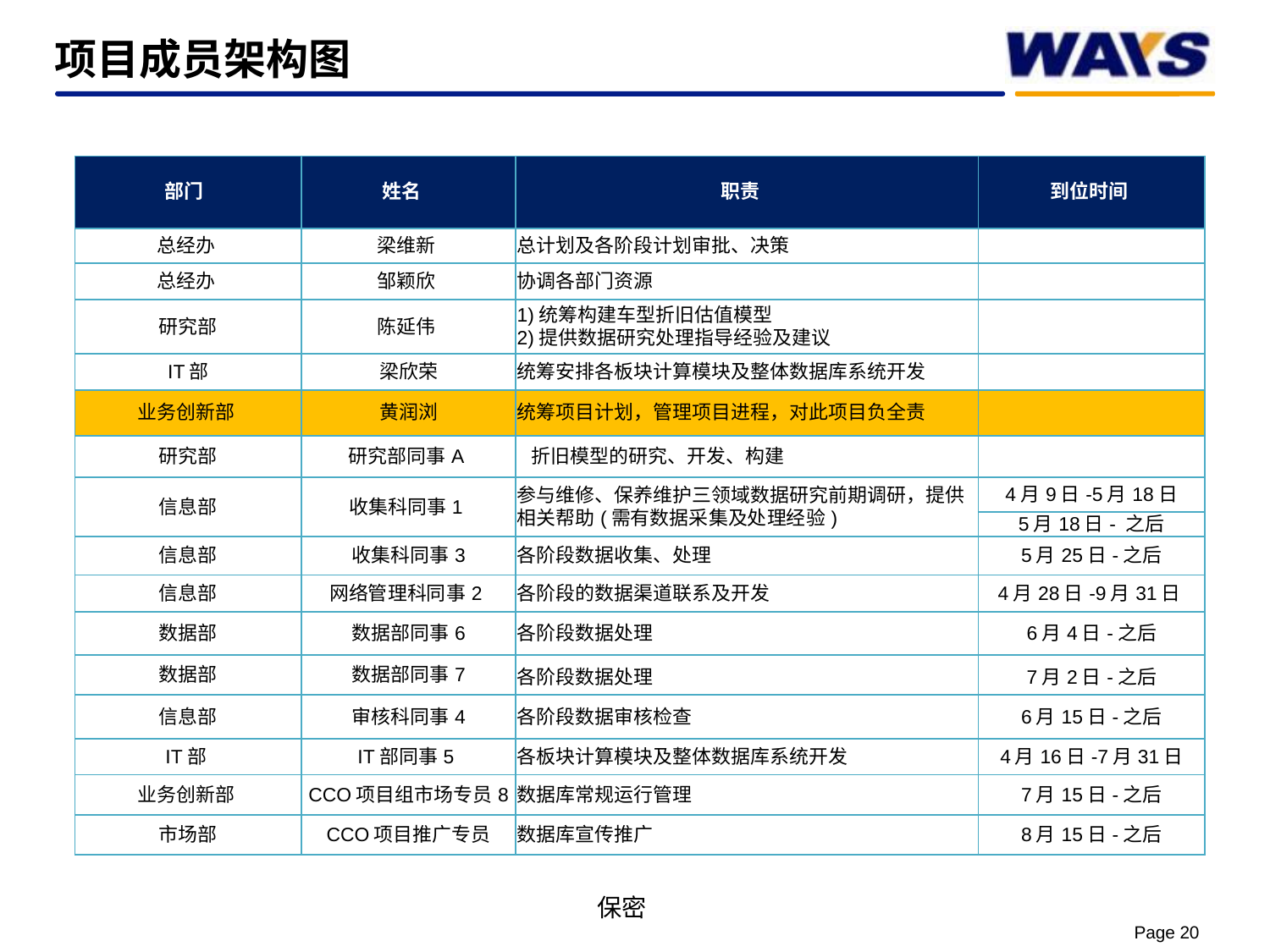

项目成员架构图
| 部门 | 姓名 | 职责 | 到位时间 |
| --- | --- | --- | --- |
| 总经办 | 梁维新 | 总计划及各阶段计划审批、决策 |  |
| 总经办 | 邹颖欣 | 协调各部门资源 |  |
| 研究部 | 陈延伟 | 1)统筹构建车型折旧估值模型 2)提供数据研究处理指导经验及建议 |  |
| IT部 | 梁欣荣 | 统筹安排各板块计算模块及整体数据库系统开发 |  |
| 业务创新部 | 黄润浏 | 统筹项目计划，管理项目进程，对此项目负全责 |  |
| 研究部 | 研究部同事A | 折旧模型的研究、开发、构建 |  |
| 信息部 | 收集科同事1 | 参与维修、保养维护三领域数据研究前期调研，提供相关帮助(需有数据采集及处理经验) | 4月9日-5月18日 |
|  |  |  | 5月18日- 之后 |
| 信息部 | 收集科同事3 | 各阶段数据收集、处理 | 5月25日-之后 |
| 信息部 | 网络管理科同事2 | 各阶段的数据渠道联系及开发 | 4月28日-9月31日 |
| 数据部 | 数据部同事6 | 各阶段数据处理 | 6月4日-之后 |
| 数据部 | 数据部同事7 | 各阶段数据处理 | 7月2日-之后 |
| 信息部 | 审核科同事4 | 各阶段数据审核检查 | 6月15日-之后 |
| IT部 | IT部同事5 | 各板块计算模块及整体数据库系统开发 | 4月16日-7月31日 |
| 业务创新部 | CCO项目组市场专员8 | 数据库常规运行管理 | 7月15日-之后 |
| 市场部 | CCO项目推广专员 | 数据库宣传推广 | 8月15日-之后 |